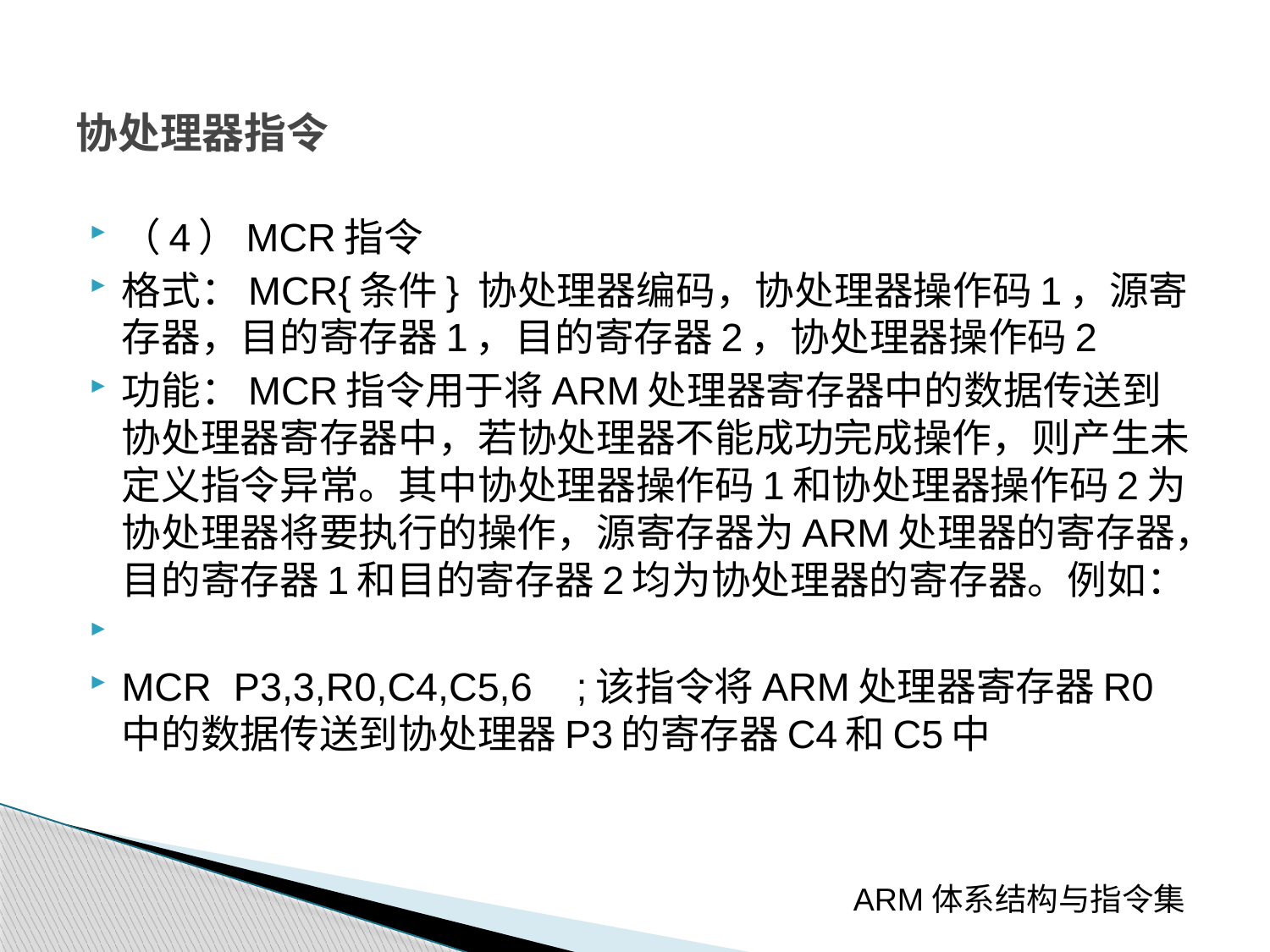

# 协处理器指令
（4）MCR指令
格式：MCR{条件} 协处理器编码，协处理器操作码1，源寄存器，目的寄存器1，目的寄存器2，协处理器操作码2
功能：MCR指令用于将ARM处理器寄存器中的数据传送到协处理器寄存器中，若协处理器不能成功完成操作，则产生未定义指令异常。其中协处理器操作码1和协处理器操作码2为协处理器将要执行的操作，源寄存器为ARM处理器的寄存器，目的寄存器1和目的寄存器2均为协处理器的寄存器。例如：

MCR  P3,3,R0,C4,C5,6    ;该指令将ARM处理器寄存器R0中的数据传送到协处理器P3的寄存器C4和C5中

            ARM体系结构与指令集